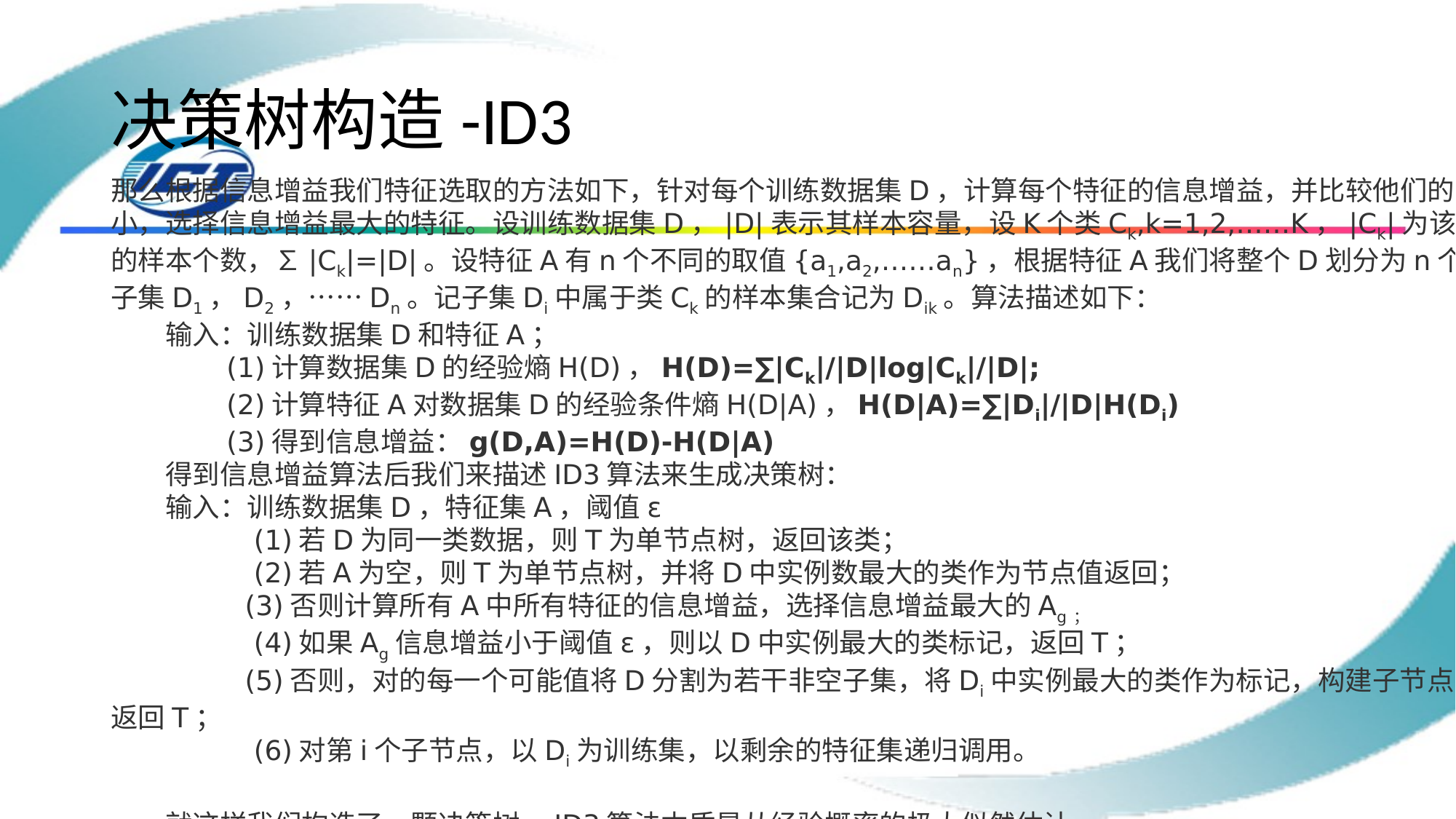

# 决策树构造-ID3
那么根据信息增益我们特征选取的方法如下，针对每个训练数据集D，计算每个特征的信息增益，并比较他们的大小，选择信息增益最大的特征。设训练数据集D，|D|表示其样本容量，设K个类Ck,k=1,2,……K，|Ck|为该类的样本个数，∑|Ck|=|D|。设特征A有n个不同的取值{a1,a2,……an}，根据特征A我们将整个D划分为n个子集D1，D2，……Dn。记子集Di中属于类Ck的样本集合记为Dik。算法描述如下：
　　输入：训练数据集D和特征A；
　　　　(1)计算数据集D的经验熵H(D)，H(D)=∑|Ck|/|D|log|Ck|/|D|;
　　　　(2)计算特征A对数据集D的经验条件熵H(D|A)，H(D|A)=∑|Di|/|D|H(Di)
　　　　(3)得到信息增益：g(D,A)=H(D)-H(D|A)
　　得到信息增益算法后我们来描述ID3算法来生成决策树：
　　输入：训练数据集D，特征集A，阈值ε
　　　　　(1)若D为同一类数据，则T为单节点树，返回该类；
　　　　　(2)若A为空，则T为单节点树，并将D中实例数最大的类作为节点值返回；
　　　　   (3)否则计算所有A中所有特征的信息增益，选择信息增益最大的Ag；
　　　　　(4)如果Ag信息增益小于阈值ε，则以D中实例最大的类标记，返回T；
　　　　   (5)否则，对的每一个可能值将D分割为若干非空子集，将Di中实例最大的类作为标记，构建子节点，返回T；
　　　　　(6)对第i个子节点，以Di为训练集，以剩余的特征集递归调用。
　　就这样我们构造了一颗决策树，ID3算法本质是从经验概率的极大似然估计。